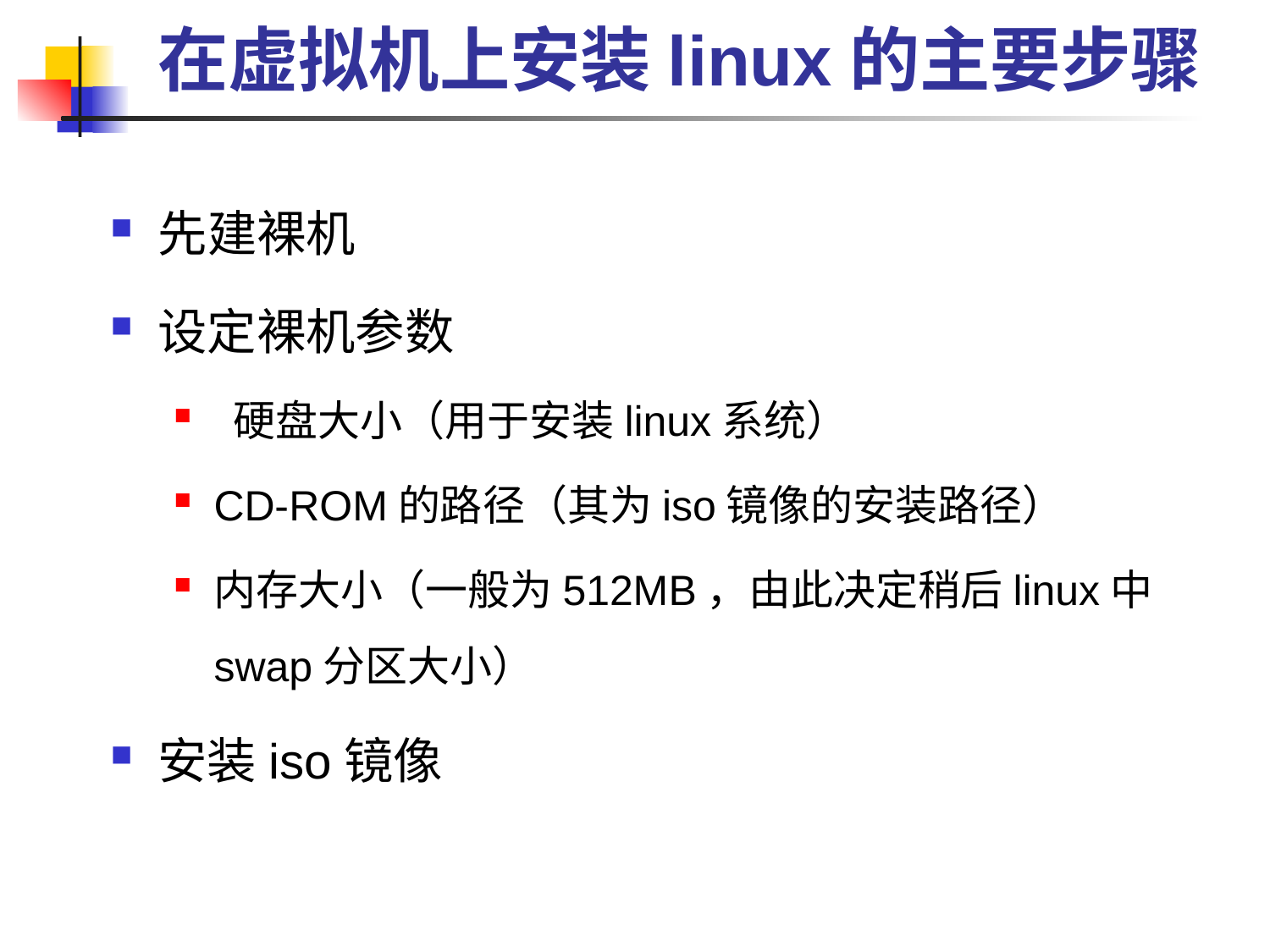

# 在虚拟机上安装linux的主要步骤
先建裸机
设定裸机参数
 硬盘大小（用于安装linux系统）
CD-ROM的路径（其为iso镜像的安装路径）
内存大小（一般为512MB，由此决定稍后linux中swap分区大小）
安装iso镜像